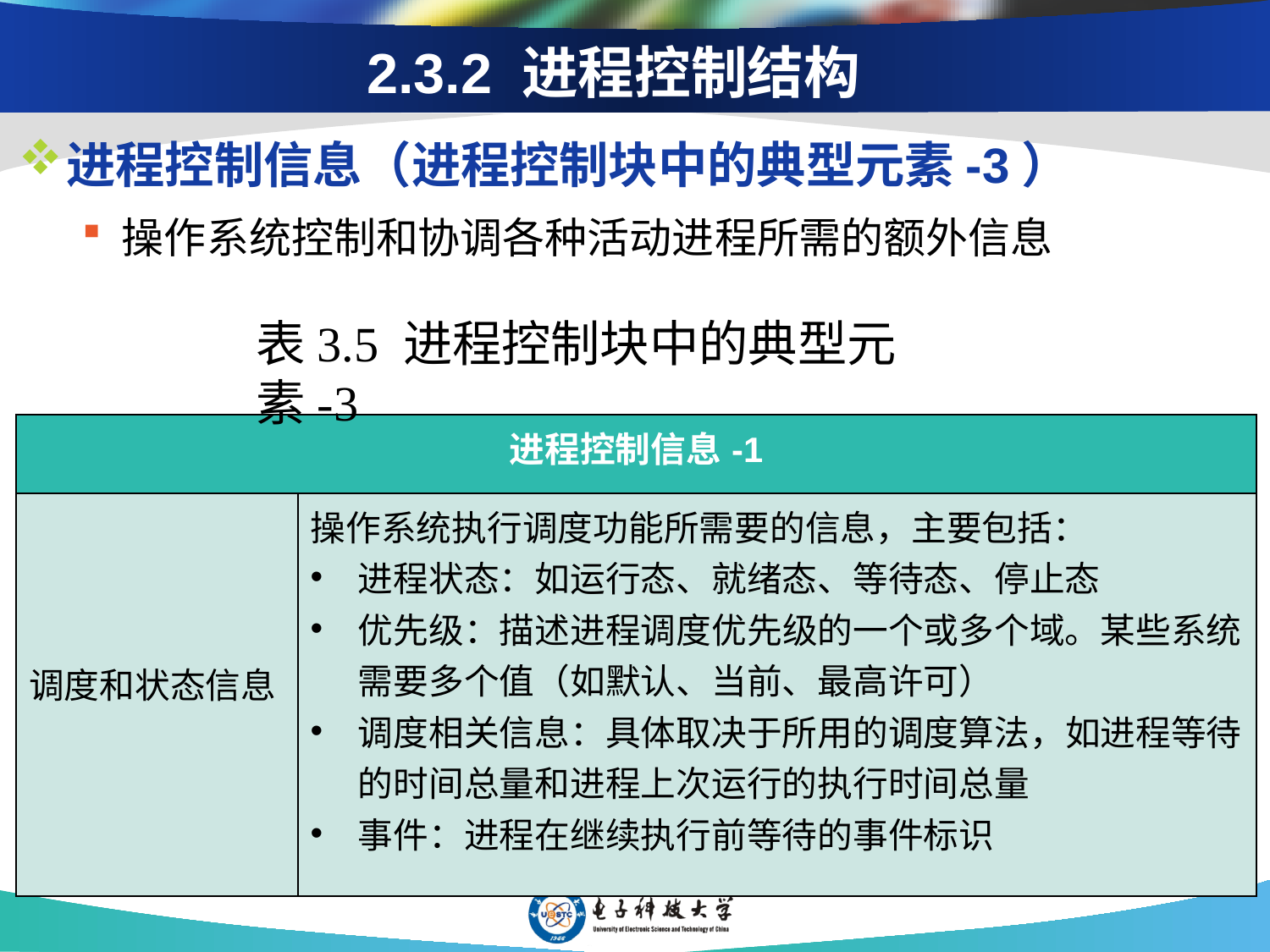

# 2.3.2 进程控制结构
进程控制信息（进程控制块中的典型元素-3）
操作系统控制和协调各种活动进程所需的额外信息
表3.5 进程控制块中的典型元素-3
| 进程控制信息-1 |  |
| --- | --- |
| 调度和状态信息 | 操作系统执行调度功能所需要的信息，主要包括： 进程状态：如运行态、就绪态、等待态、停止态 优先级：描述进程调度优先级的一个或多个域。某些系统需要多个值（如默认、当前、最高许可） 调度相关信息：具体取决于所用的调度算法，如进程等待的时间总量和进程上次运行的执行时间总量 事件：进程在继续执行前等待的事件标识 |